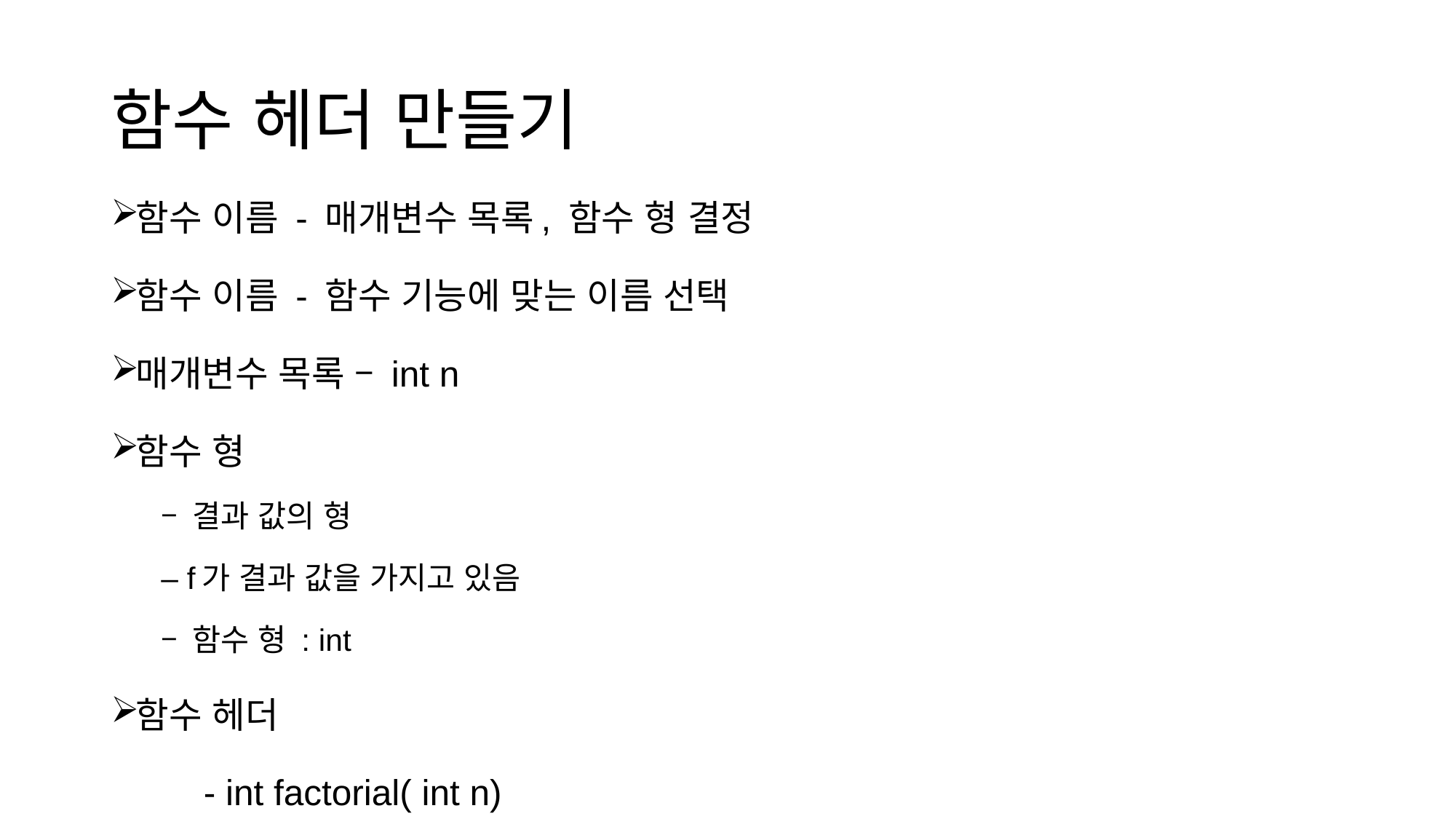

# 함수 헤더 만들기
함수 이름 - 매개변수 목록, 함수 형 결정
함수 이름 - 함수 기능에 맞는 이름 선택
매개변수 목록 – int n
함수 형
– 결과 값의 형
– f가 결과 값을 가지고 있음
– 함수 형 : int
함수 헤더
	- int factorial( int n)